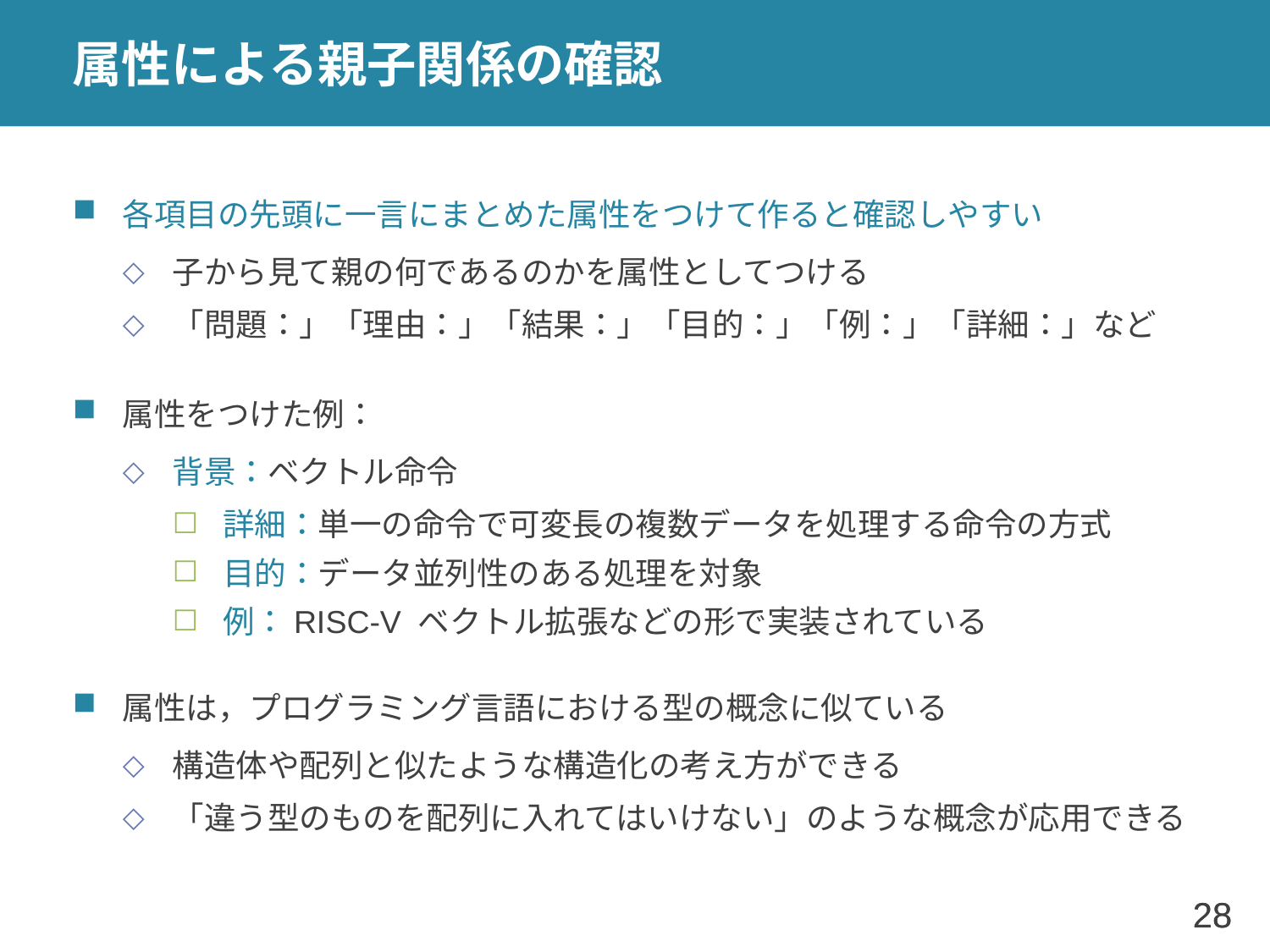

# 属性による親子関係の確認
各項目の先頭に一言にまとめた属性をつけて作ると確認しやすい
子から見て親の何であるのかを属性としてつける
「問題：」「理由：」「結果：」「目的：」「例：」「詳細：」など
属性をつけた例：
背景：ベクトル命令
詳細：単一の命令で可変長の複数データを処理する命令の方式
目的：データ並列性のある処理を対象
例：RISC-V ベクトル拡張などの形で実装されている
属性は，プログラミング言語における型の概念に似ている
構造体や配列と似たような構造化の考え方ができる
「違う型のものを配列に入れてはいけない」のような概念が応用できる